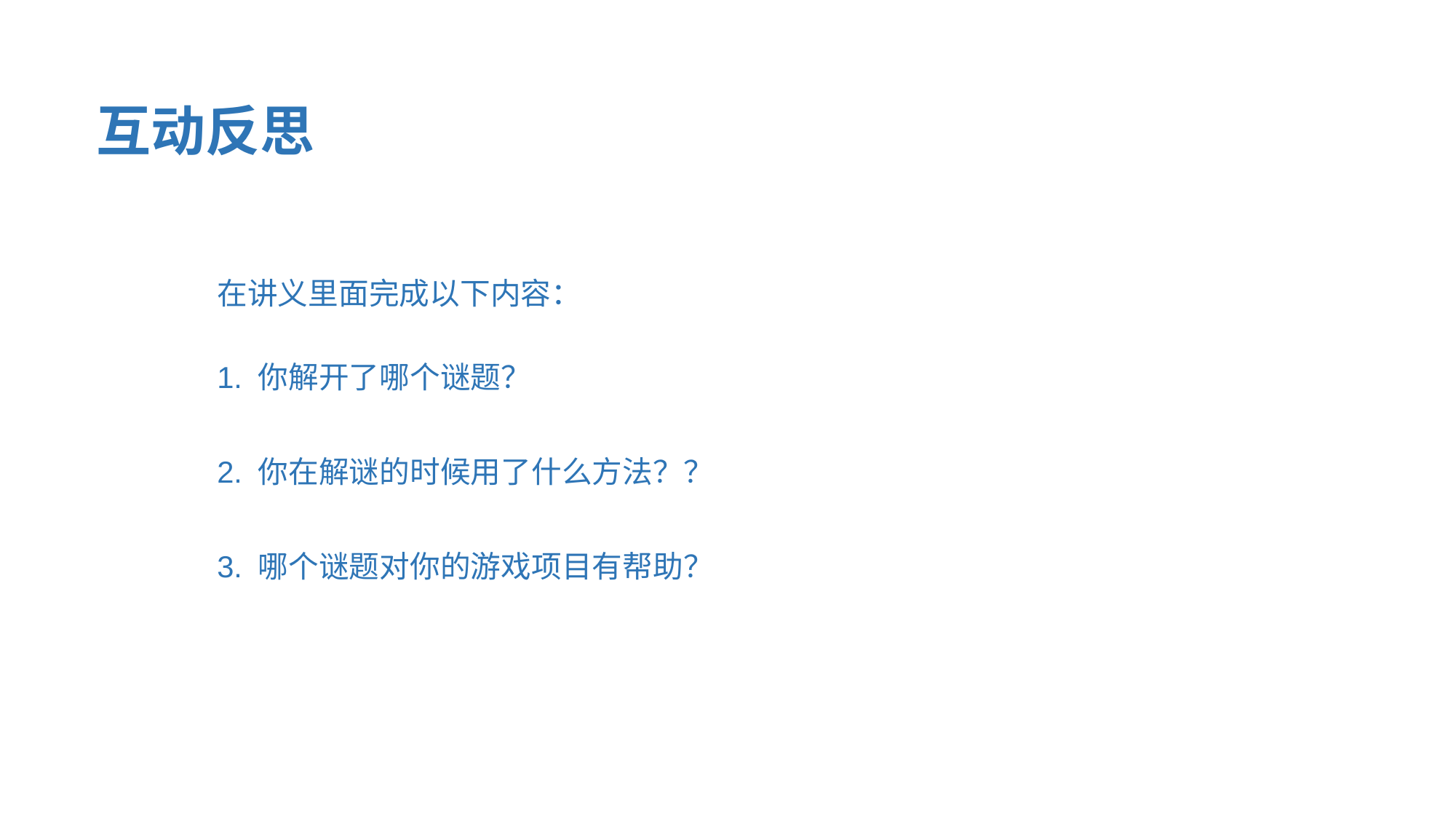

互动反思
在讲义里面完成以下内容：

1. 你解开了哪个谜题？

2. 你在解谜的时候用了什么方法？？

3. 哪个谜题对你的游戏项目有帮助？